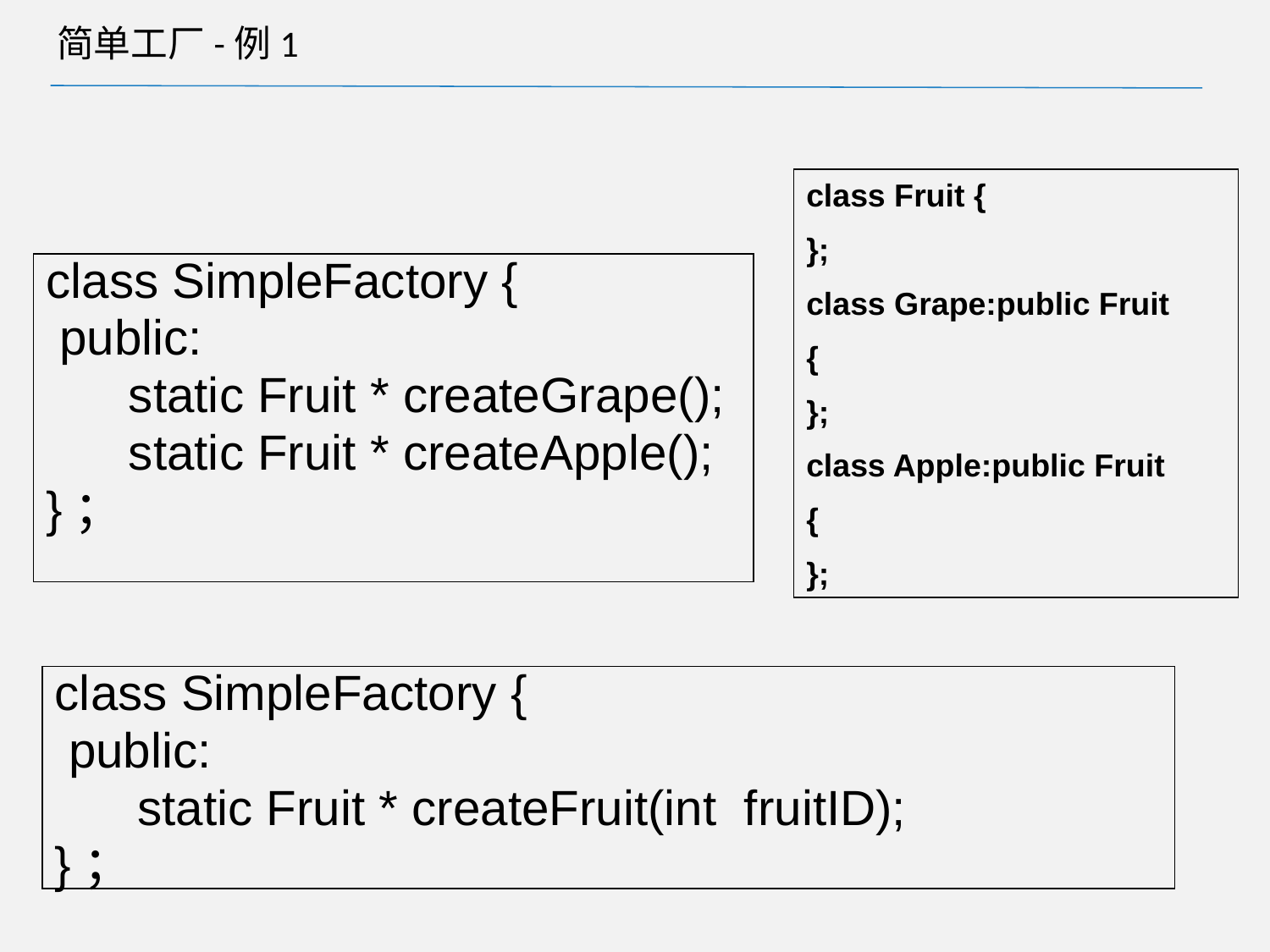

# 简单工厂-例1
class Fruit {
};
class Grape:public Fruit
{
};
class Apple:public Fruit
{
};
class SimpleFactory {
 public:
      static Fruit * createGrape();
      static Fruit * createApple();
}；
class SimpleFactory {
 public:
      static Fruit * createFruit(int  fruitID);
}；